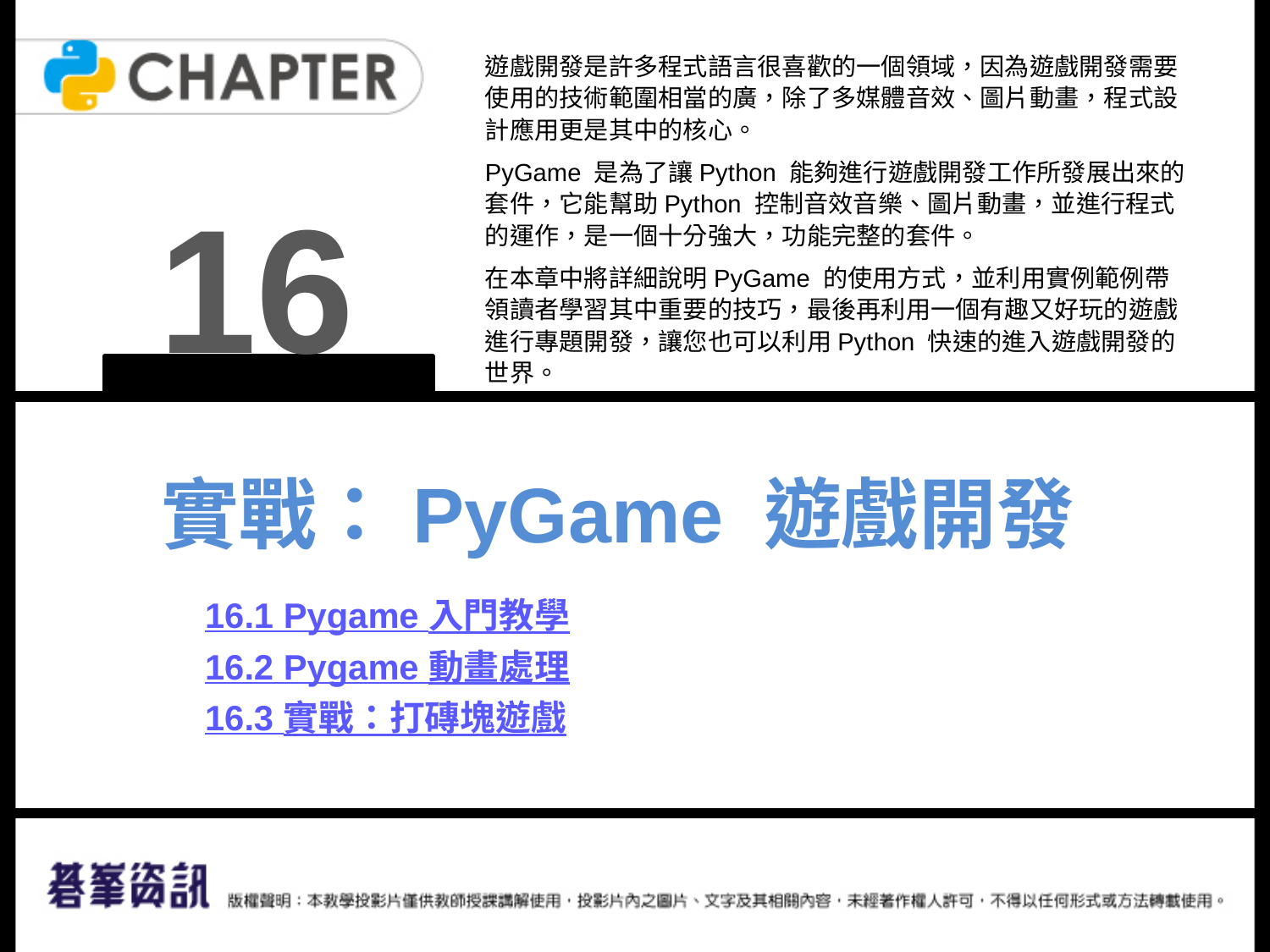

遊戲開發是許多程式語言很喜歡的一個領域，因為遊戲開發需要使用的技術範圍相當的廣，除了多媒體音效、圖片動畫，程式設計應用更是其中的核心。
PyGame 是為了讓Python 能夠進行遊戲開發工作所發展出來的套件，它能幫助Python 控制音效音樂、圖片動畫，並進行程式的運作，是一個十分強大，功能完整的套件。
在本章中將詳細說明PyGame 的使用方式，並利用實例範例帶領讀者學習其中重要的技巧，最後再利用一個有趣又好玩的遊戲進行專題開發，讓您也可以利用Python 快速的進入遊戲開發的世界。
16
實戰：PyGame 遊戲開發
16.1 Pygame 入門教學
16.2 Pygame 動畫處理
16.3 實戰：打磚塊遊戲